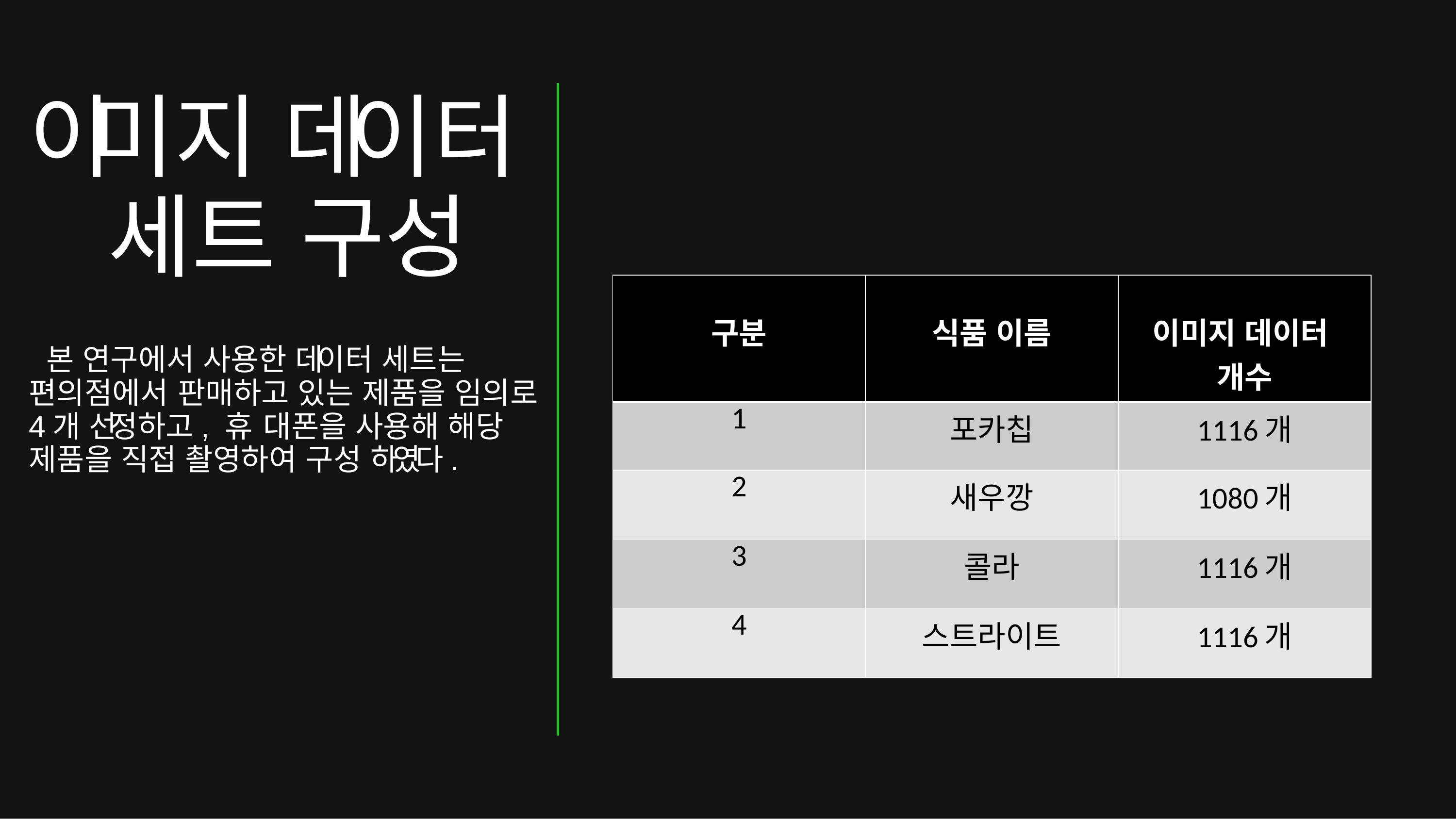

# 이미지 데이터  세트 구성

| 구분 | 식품 이름 | 이미지 데이터 개수 |
| --- | --- | --- |
| 1 | 포카칩 | 1116개 |
| 2 | 새우깡 | 1080개 |
| 3 | 콜라 | 1116개 |
| 4 | 스트라이트 | 1116개 |
본 연구에서 사용한 데이터 세트는 편의점에서  판매하고 있는 제품을 임의로 4개 선정하고, 휴  대폰을 사용해 해당 제품을 직접 촬영하여 구성  하였다.